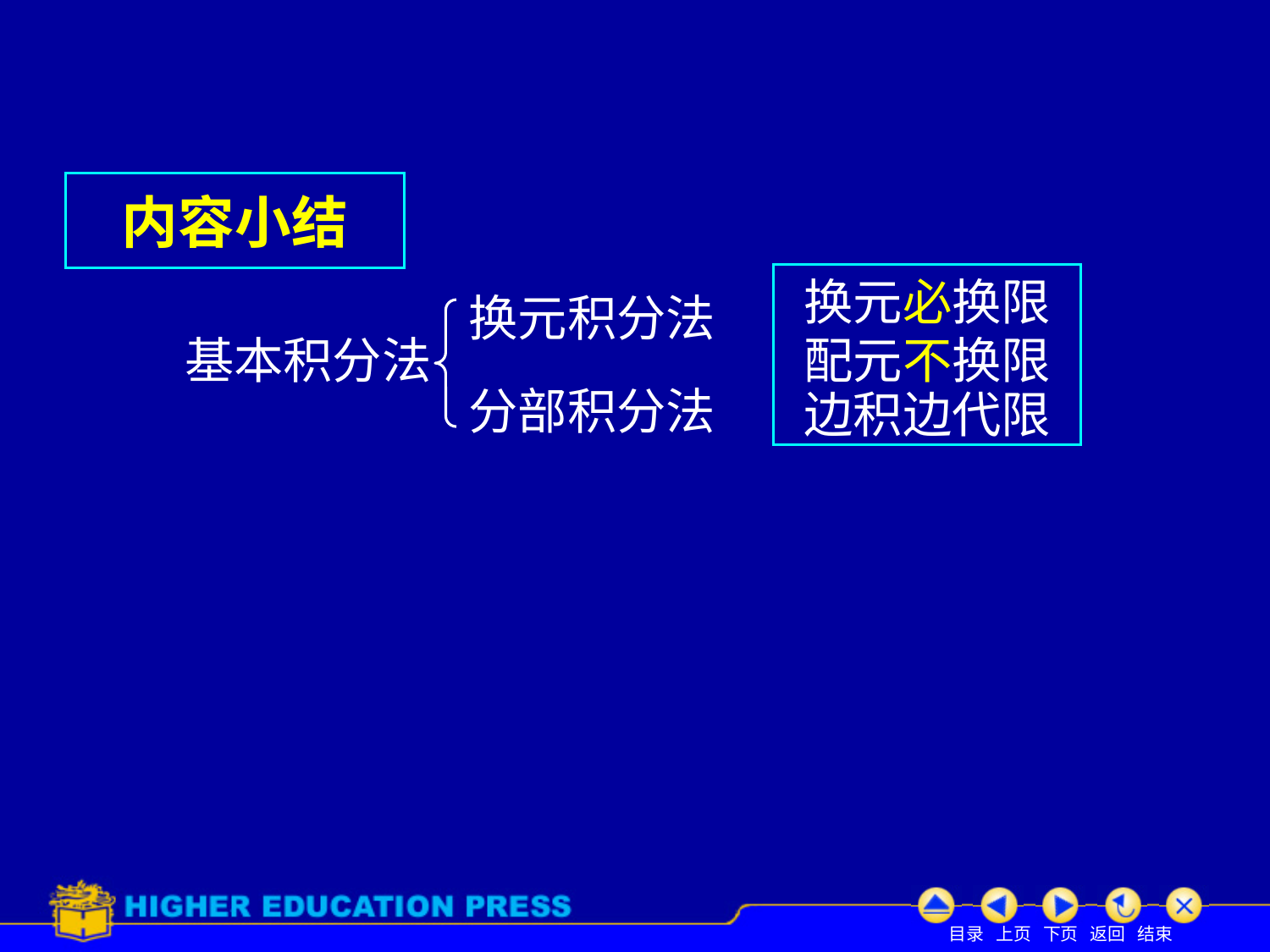

# 内容小结
换元必换限
配元不换限
边积边代限
换元积分法

 基本积分法
分部积分法